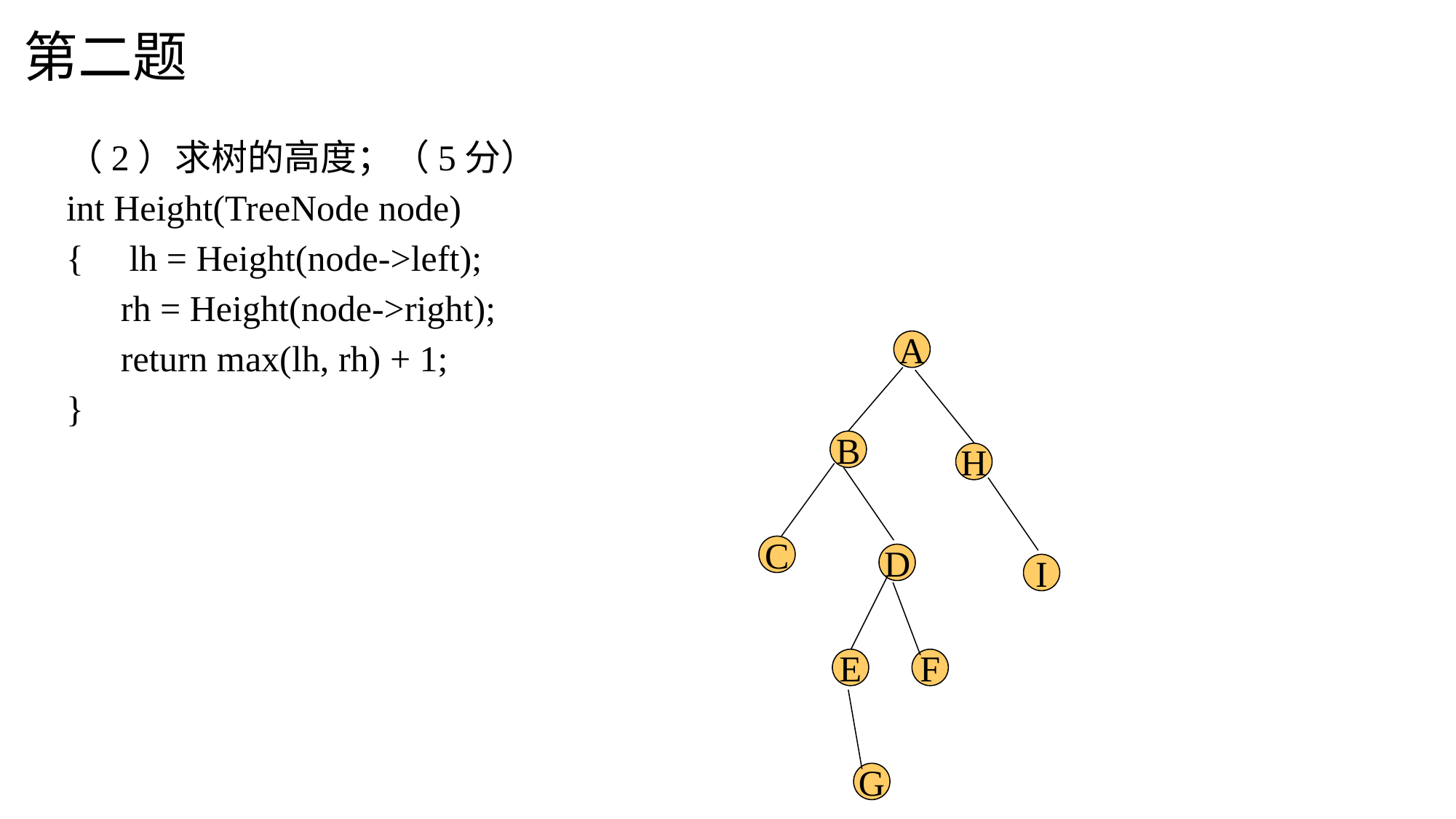

第二题
# （2）求树的高度；（5分） int Height(TreeNode node) {     lh = Height(node->left); rh = Height(node->right); return max(lh, rh) + 1; }
A

B
H

C
D
I

E
F

G